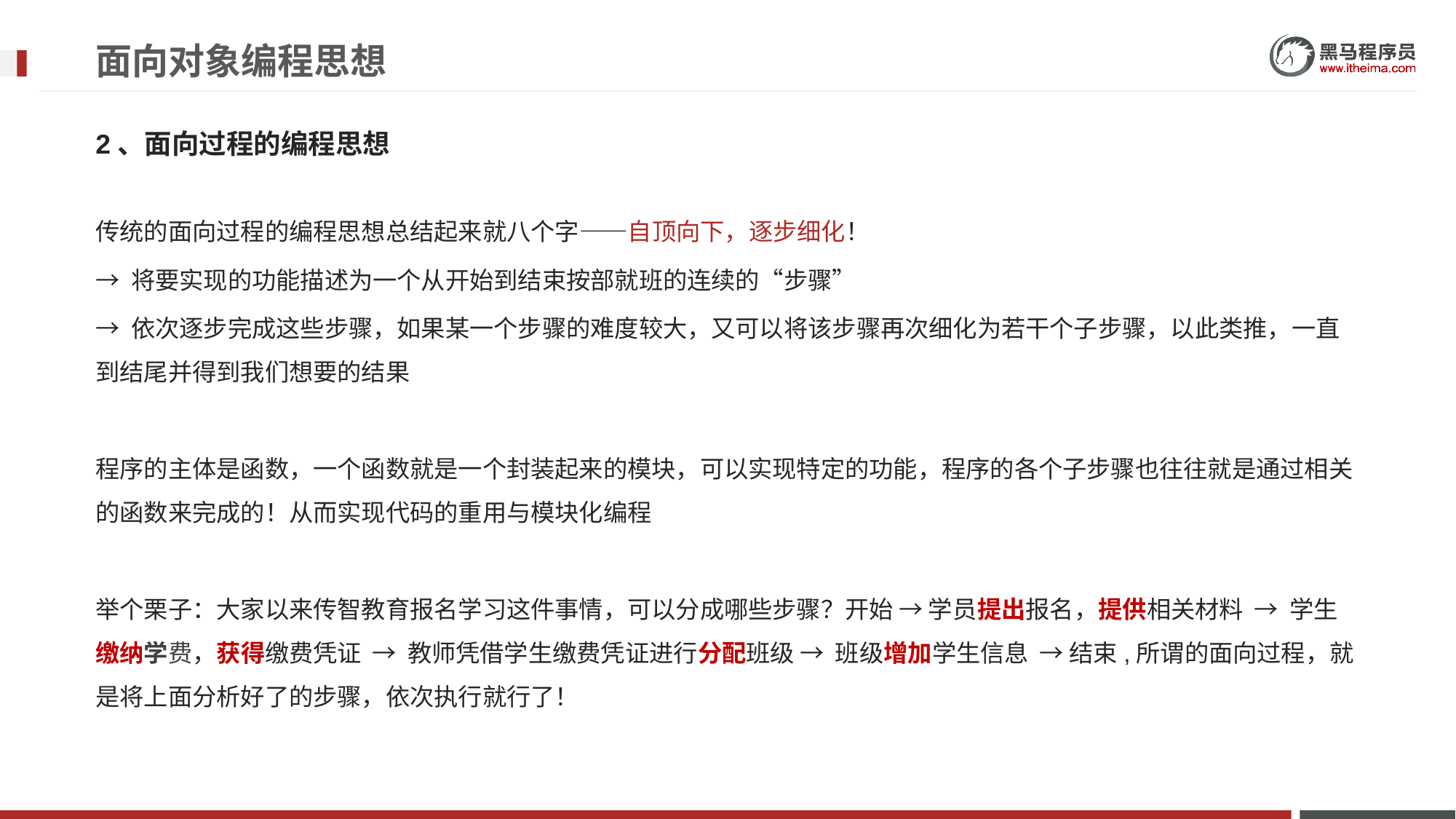

# 面向对象编程思想
2、面向过程的编程思想
传统的面向过程的编程思想总结起来就八个字——自顶向下，逐步细化！
→ 将要实现的功能描述为一个从开始到结束按部就班的连续的“步骤”
→ 依次逐步完成这些步骤，如果某一个步骤的难度较大，又可以将该步骤再次细化为若干个子步骤，以此类推，一直到结尾并得到我们想要的结果

程序的主体是函数，一个函数就是一个封装起来的模块，可以实现特定的功能，程序的各个子步骤也往往就是通过相关的函数来完成的！从而实现代码的重用与模块化编程

举个栗子：大家以来传智教育报名学习这件事情，可以分成哪些步骤？开始 → 学员提出报名，提供相关材料  →  学生缴纳学费，获得缴费凭证  →  教师凭借学生缴费凭证进行分配班级 →  班级增加学生信息  → 结束,所谓的面向过程，就是将上面分析好了的步骤，依次执行就行了！